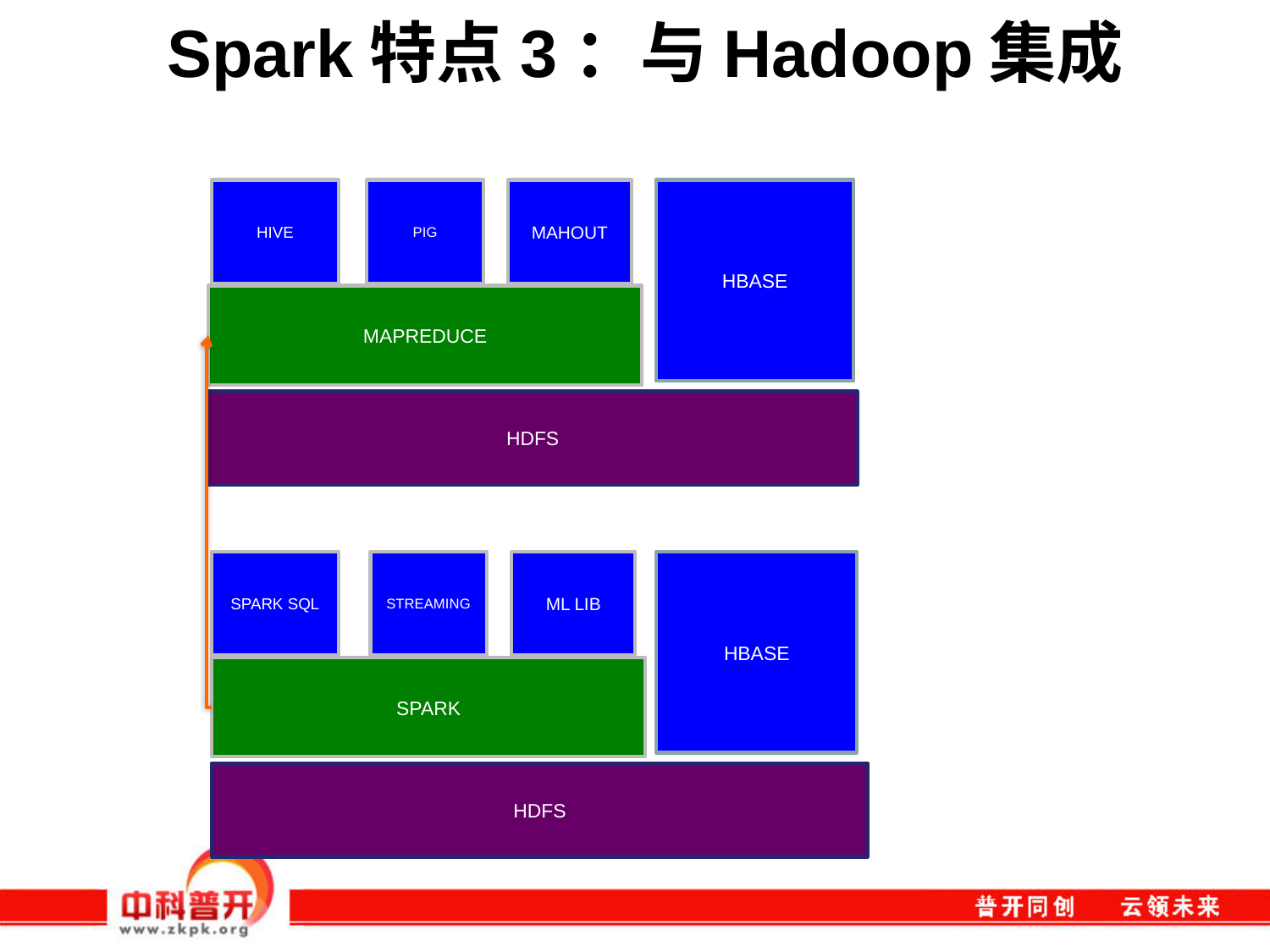

# Spark特点3：与Hadoop集成
HIVE
PIG
MAHOUT
HBase
MAPREDUCE
HDFS
Spark SQL
Streaming
ML Lib
HBase
Spark
HDFS